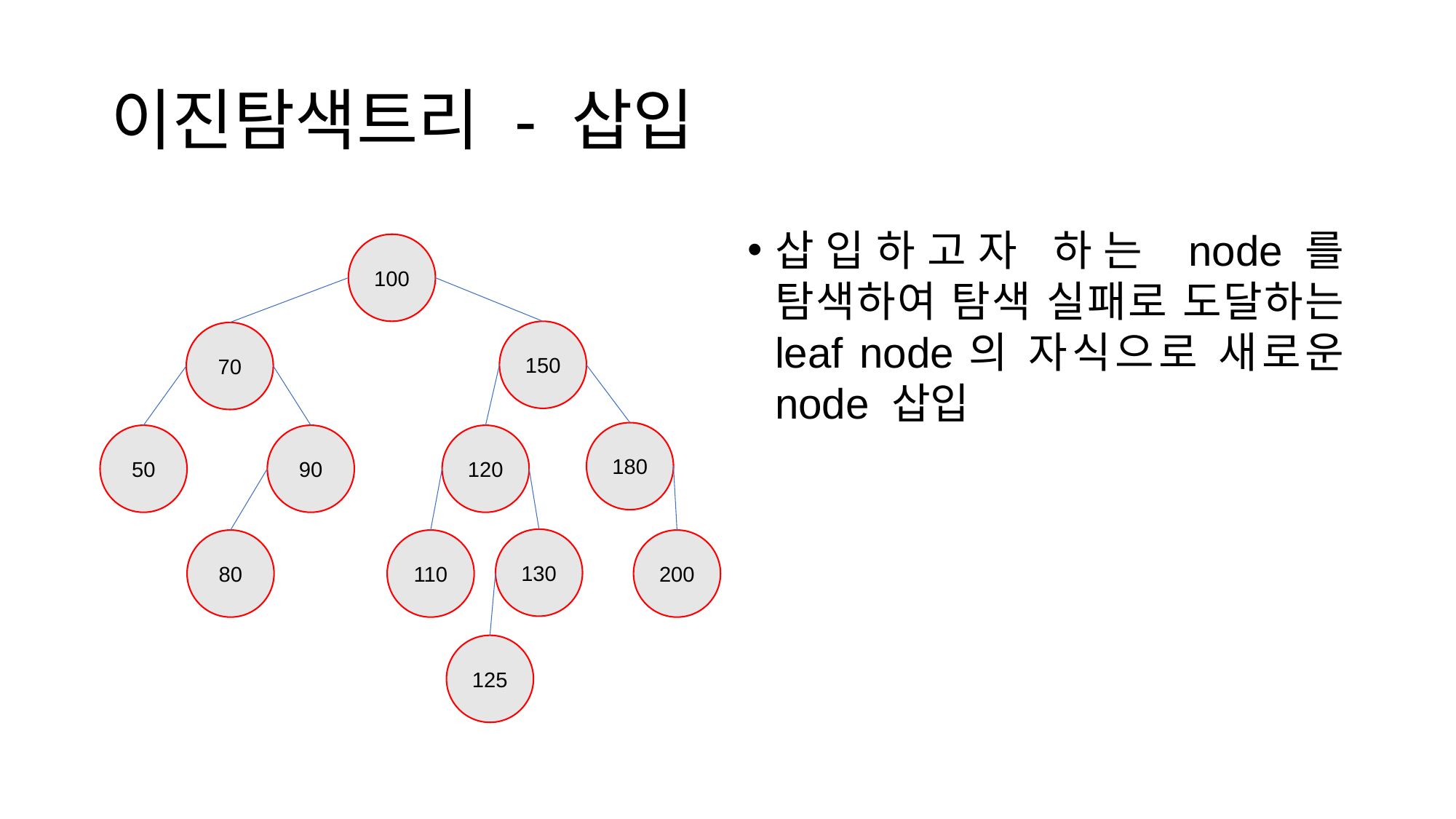

# 이진탐색트리 - 삽입
삽입하고자 하는 node를 탐색하여 탐색 실패로 도달하는 leaf node의 자식으로 새로운 node 삽입
100
150
70
180
90
120
50
130
80
110
200
125